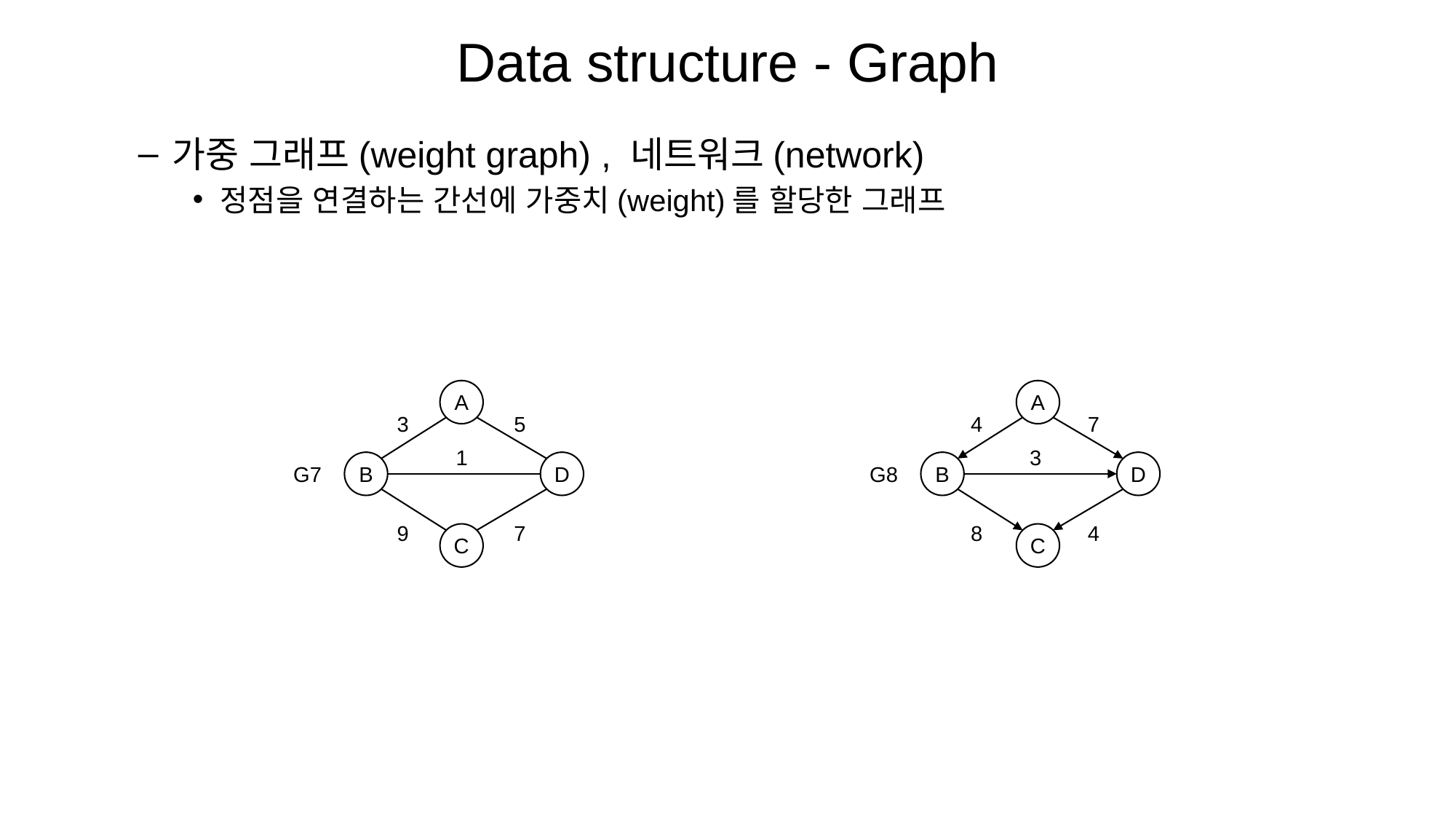

# Data structure - Graph
가중 그래프(weight graph) , 네트워크(network)
정점을 연결하는 간선에 가중치(weight)를 할당한 그래프

A
A
3
5
4
7
1
3
B
D
B
D
G7
G8
9
7
8
4
C
C